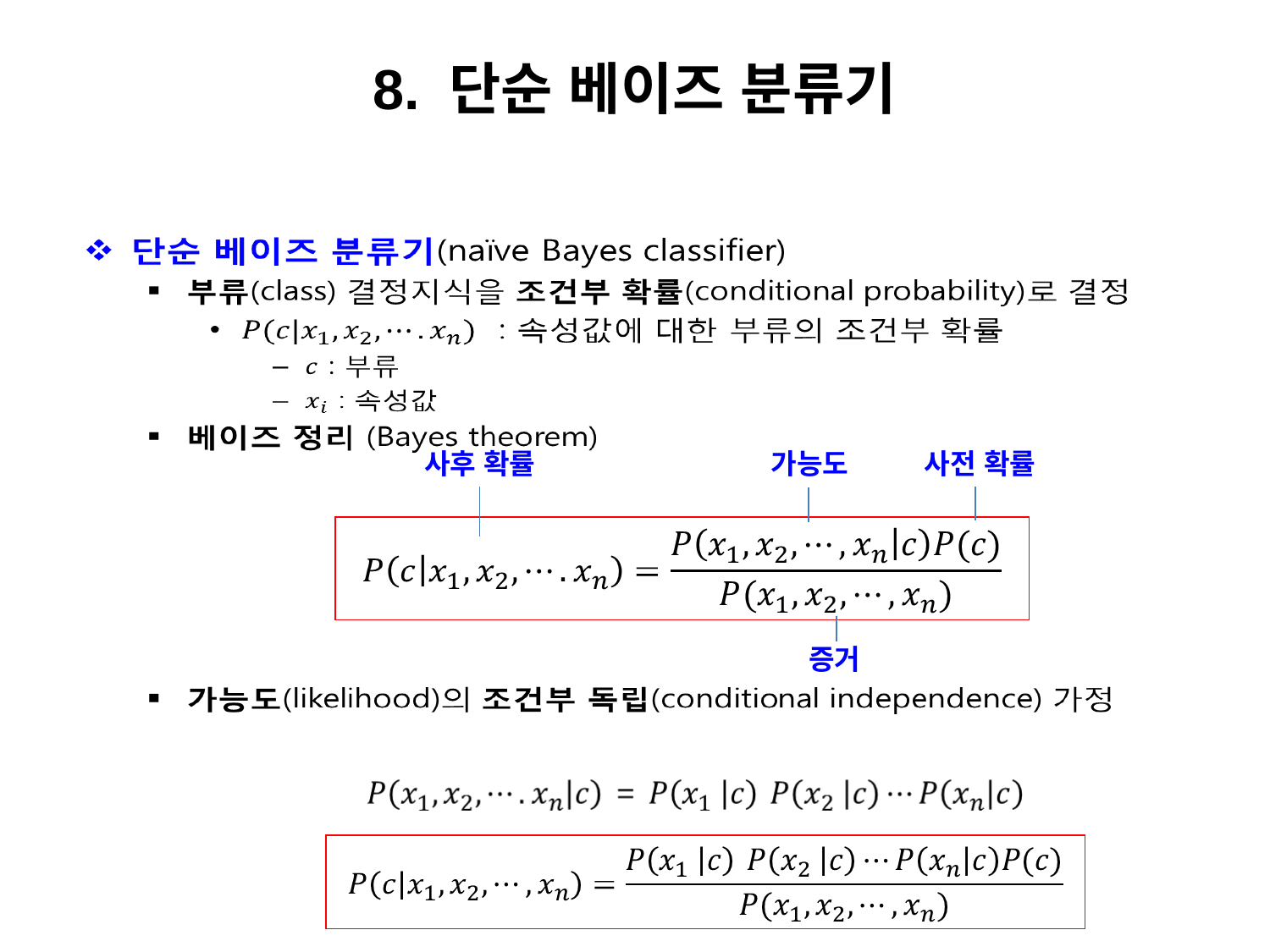

# 8. 단순 베이즈 분류기

사후 확률
가능도
사전 확률

증거